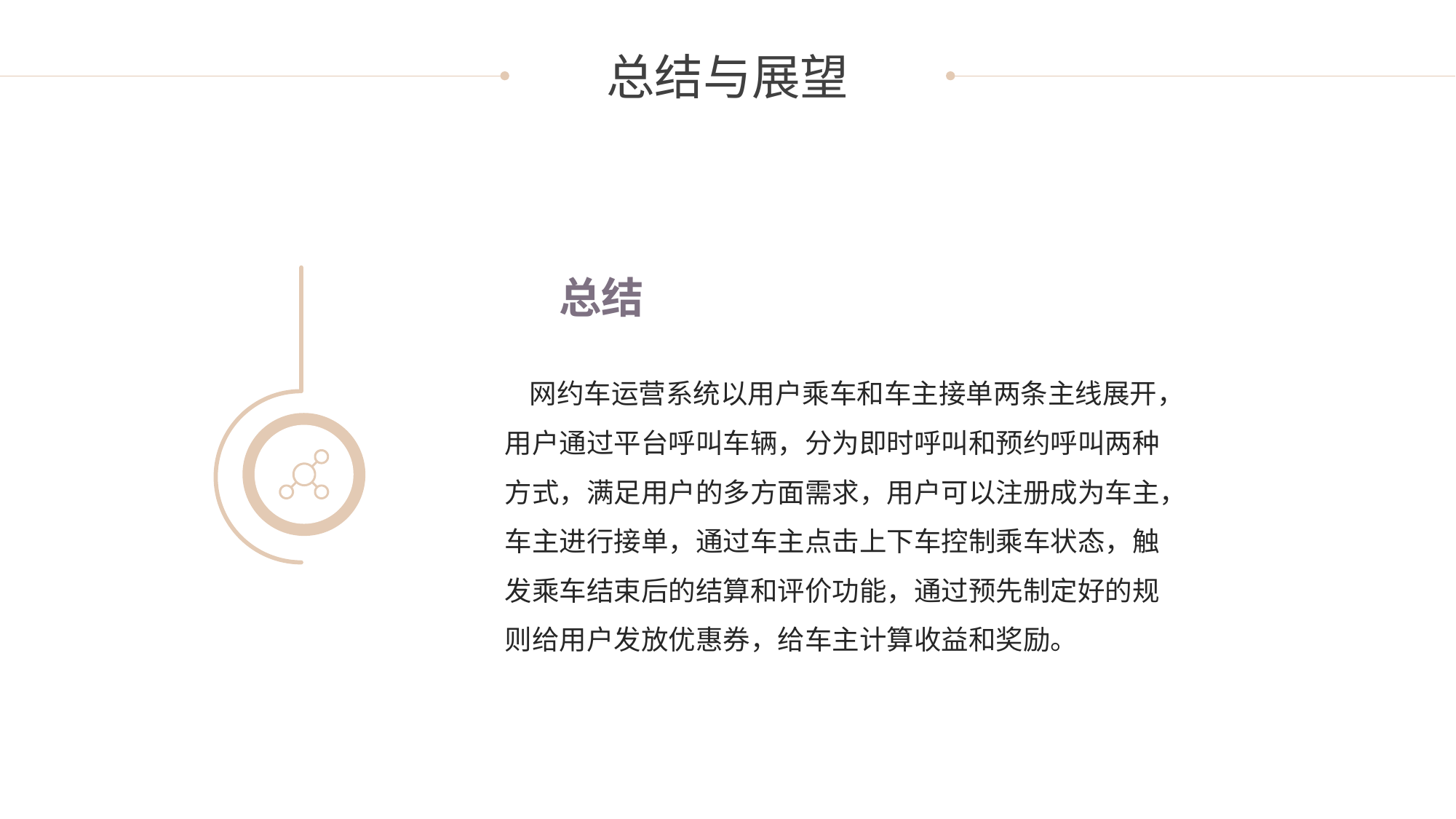

总结与展望
总结
     网约车运营系统以用户乘车和车主接单两条主线展开，用户通过平台呼叫车辆，分为即时呼叫和预约呼叫两种方式，满足用户的多方面需求，用户可以注册成为车主，车主进行接单，通过车主点击上下车控制乘车状态，触发乘车结束后的结算和评价功能，通过预先制定好的规则给用户发放优惠券，给车主计算收益和奖励。